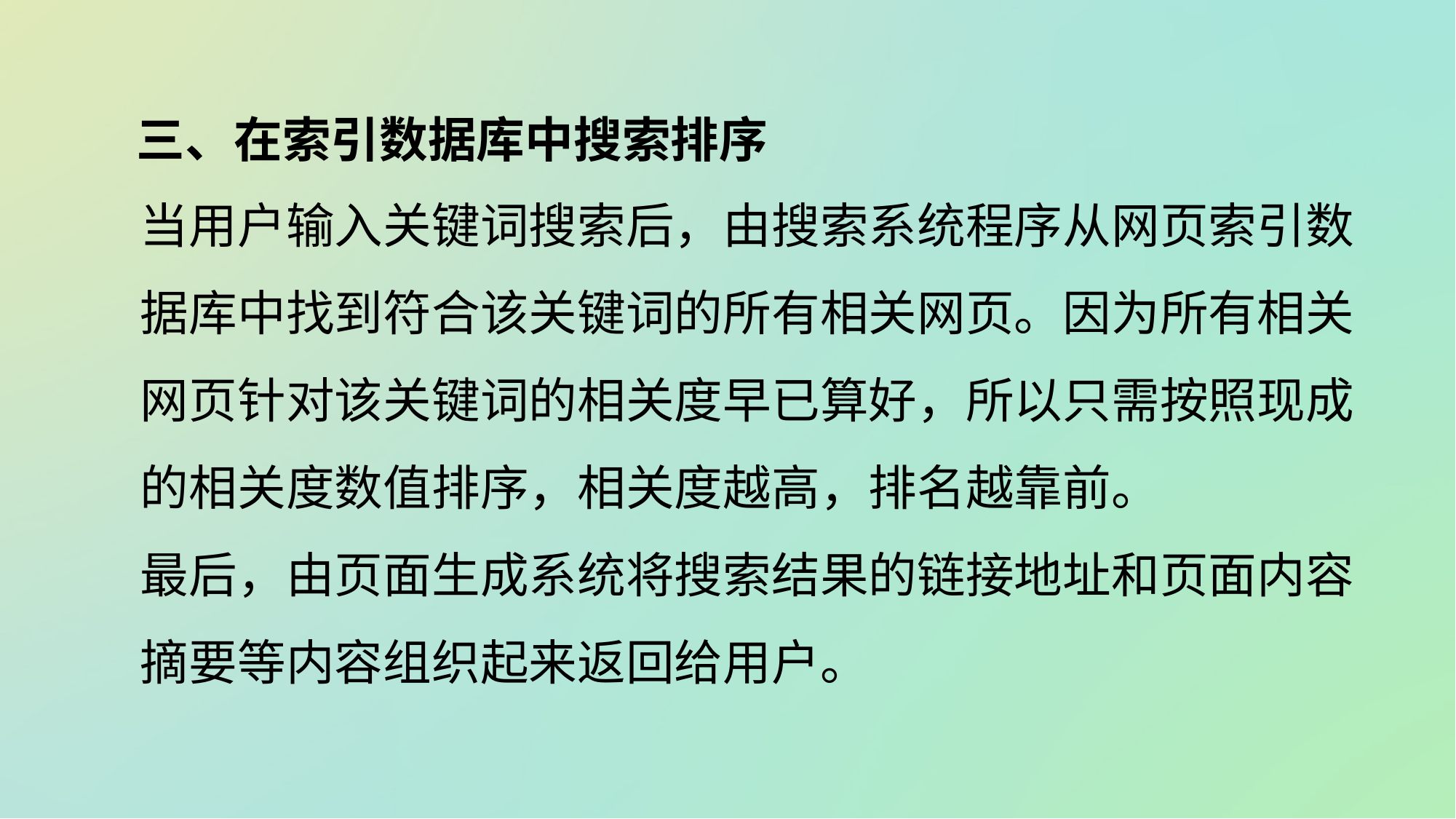

三、在索引数据库中搜索排序
当用户输入关键词搜索后，由搜索系统程序从网页索引数
据库中找到符合该关键词的所有相关网页。因为所有相关网页针对该关键词的相关度早已算好，所以只需按照现成的相关度数值排序，相关度越高，排名越靠前。
最后，由页面生成系统将搜索结果的链接地址和页面内容摘要等内容组织起来返回给用户。